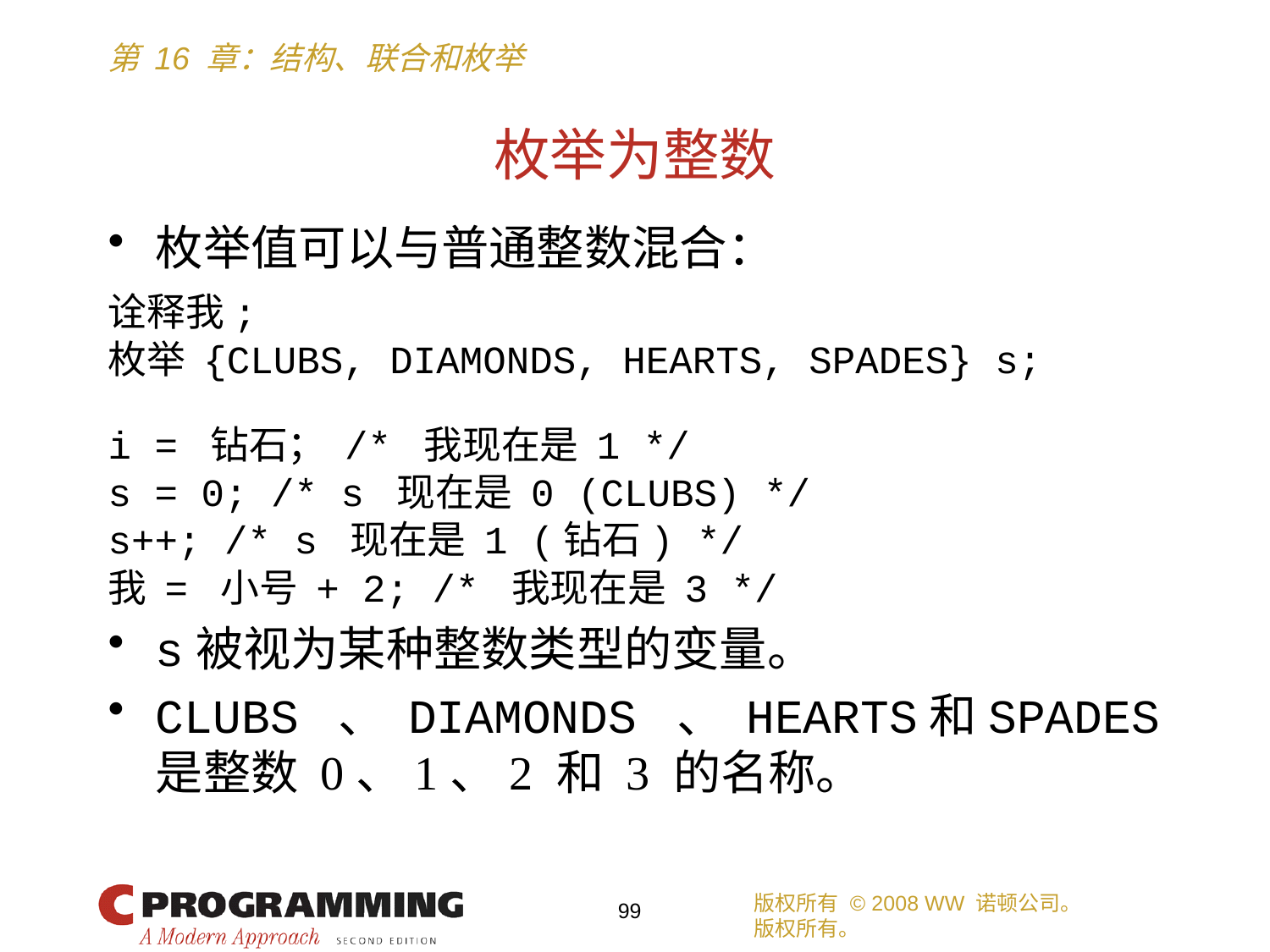

# 枚举为整数
枚举值可以与普通整数混合：
诠释我;
枚举 {CLUBS, DIAMONDS, HEARTS, SPADES} s;

i = 钻石； /* 我现在是 1 */
s = 0; /* s 现在是 0 (CLUBS) */
s++; /* s 现在是 1 (钻石) */
我 = 小号 + 2; /* 我现在是 3 */
s被视为某种整数类型的变量。
CLUBS 、 DIAMONDS 、 HEARTS和SPADES是整数 0、1、2 和 3 的名称。
版权所有 © 2008 WW 诺顿公司。
版权所有。
99